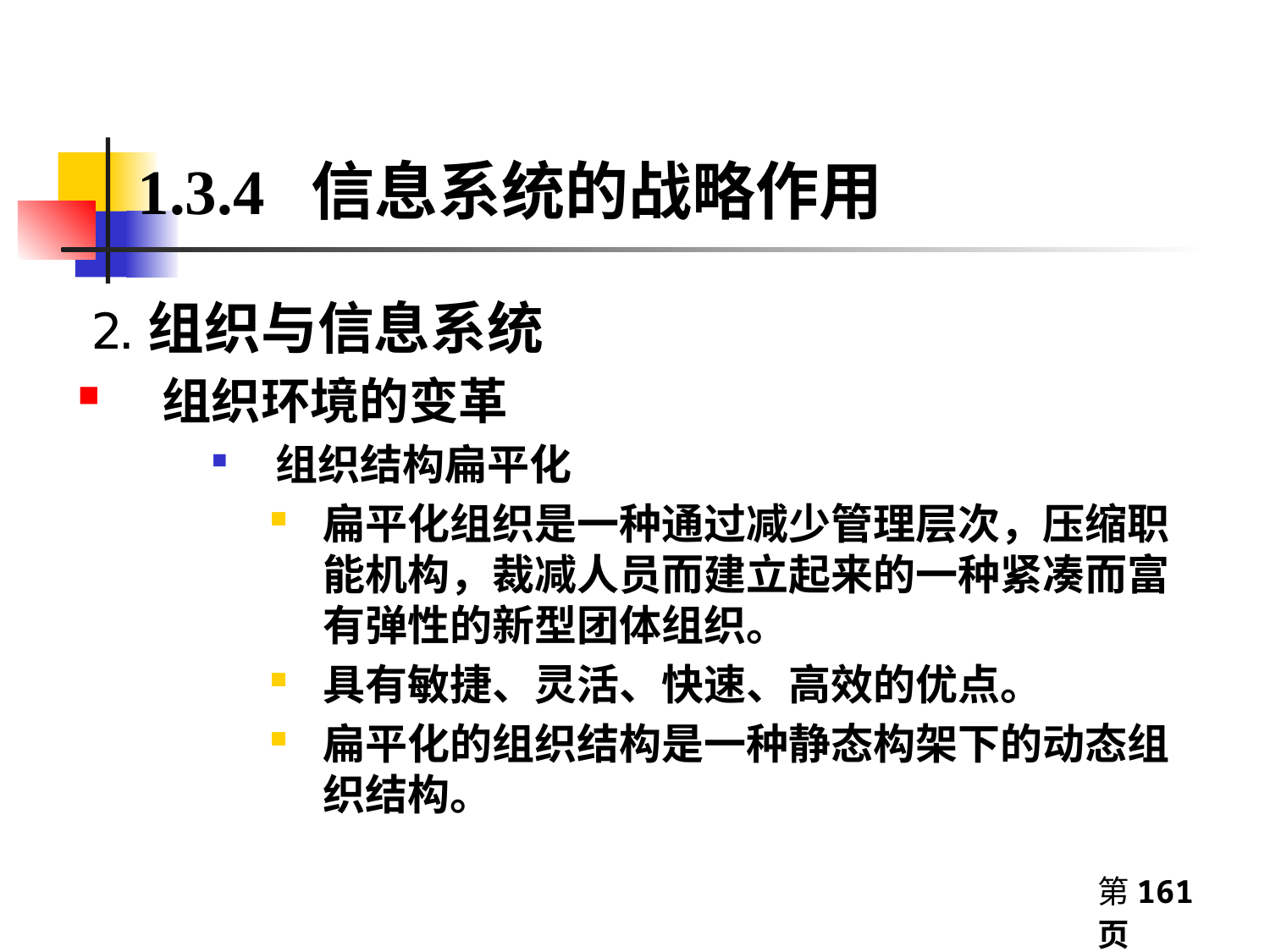

1.3.4  信息系统的战略作用
 2.组织与信息系统
组织环境的变革
组织结构扁平化
扁平化组织是一种通过减少管理层次，压缩职能机构，裁减人员而建立起来的一种紧凑而富有弹性的新型团体组织。
具有敏捷、灵活、快速、高效的优点。
扁平化的组织结构是一种静态构架下的动态组织结构。